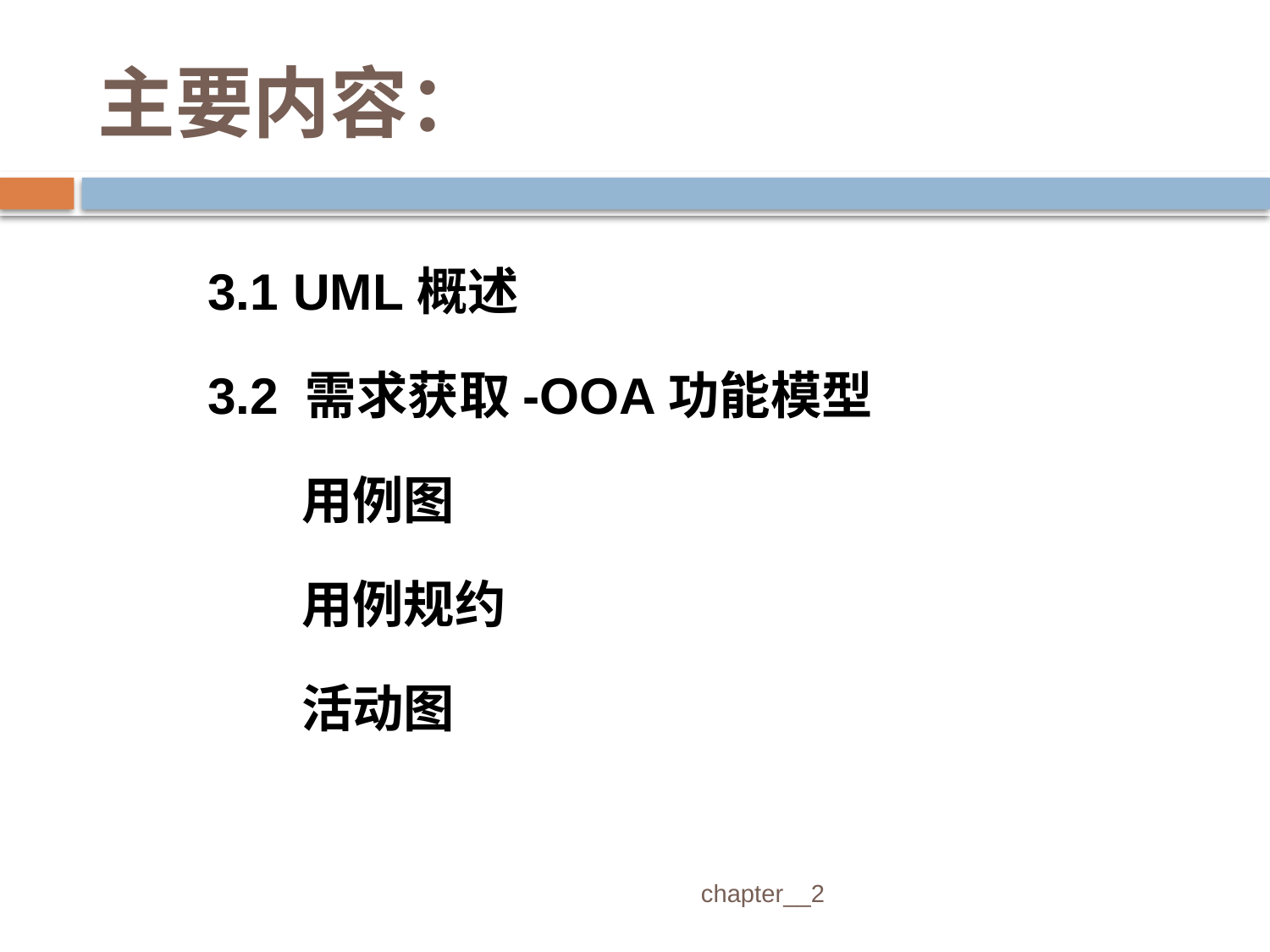

# 主要内容：
2
3.1 UML概述
3.2 需求获取-OOA功能模型
       用例图
       用例规约
       活动图
 chapter__2